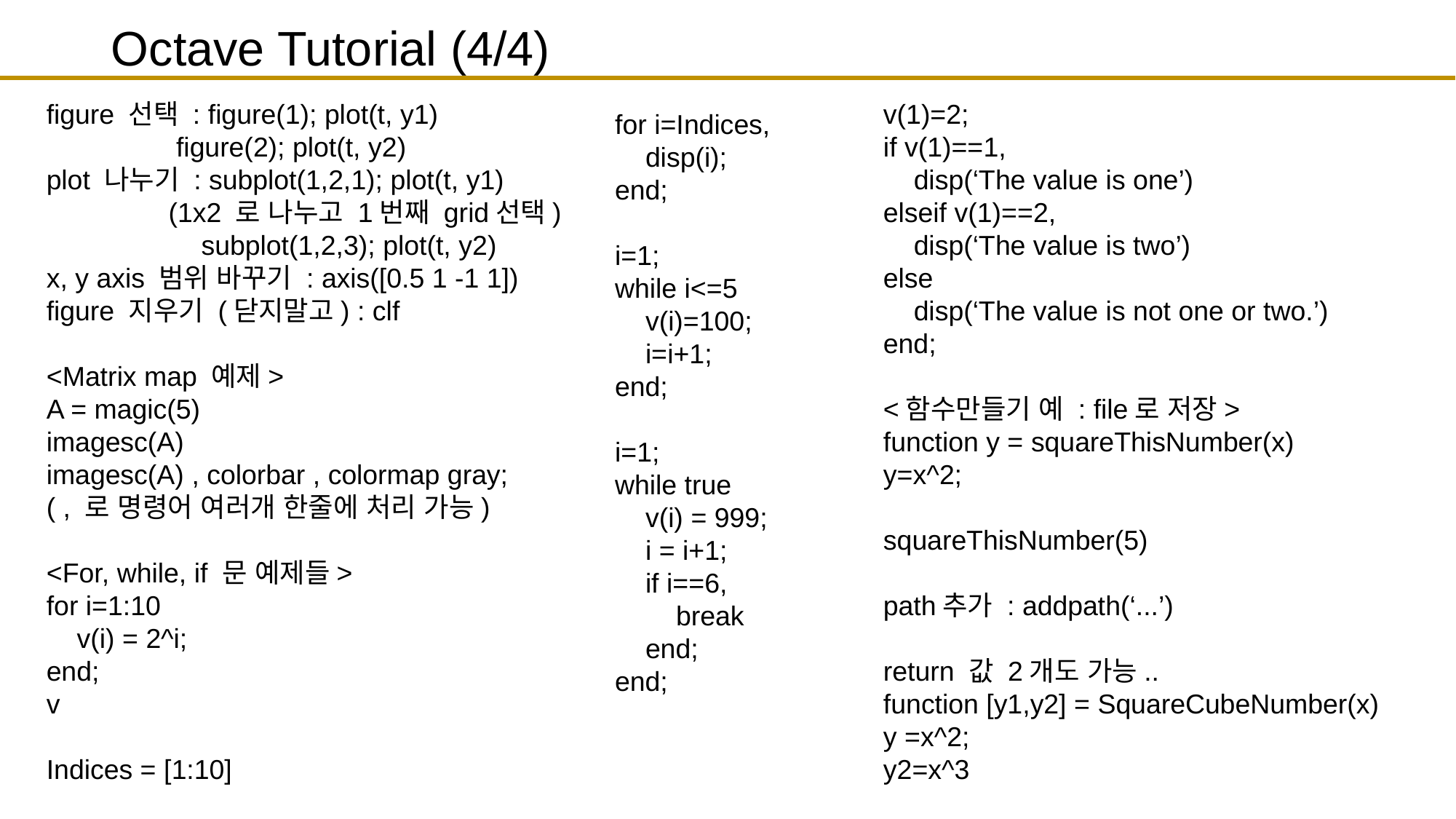

# Octave Tutorial (4/4)
figure 선택 : figure(1); plot(t, y1)
                 figure(2); plot(t, y2)
plot 나누기 : subplot(1,2,1); plot(t, y1)
                (1x2 로 나누고 1번째 grid선택)
	      subplot(1,2,3); plot(t, y2)
x, y axis 범위 바꾸기 : axis([0.5 1 -1 1])
figure 지우기 (닫지말고) : clf

<Matrix map 예제>
A = magic(5)
imagesc(A)
imagesc(A) , colorbar , colormap gray;
( , 로 명령어 여러개 한줄에 처리 가능)

<For, while, if 문 예제들>
for i=1:10
    v(i) = 2^i;
end;
v

Indices = [1:10]
v(1)=2;
if v(1)==1,
    disp(‘The value is one’)
elseif v(1)==2,
    disp(‘The value is two’)
else
    disp(‘The value is not one or two.’)
end;

<함수만들기 예 : file로 저장>
function y = squareThisNumber(x)
y=x^2;

squareThisNumber(5)

path추가 : addpath(‘...’)

return 값 2개도 가능..
function [y1,y2] = SquareCubeNumber(x)
y =x^2;
y2=x^3
for i=Indices,
    disp(i);
end;

i=1;
while i<=5
    v(i)=100;
    i=i+1;
end;

i=1;
while true
    v(i) = 999;
    i = i+1;
    if i==6,
        break
    end;
end;